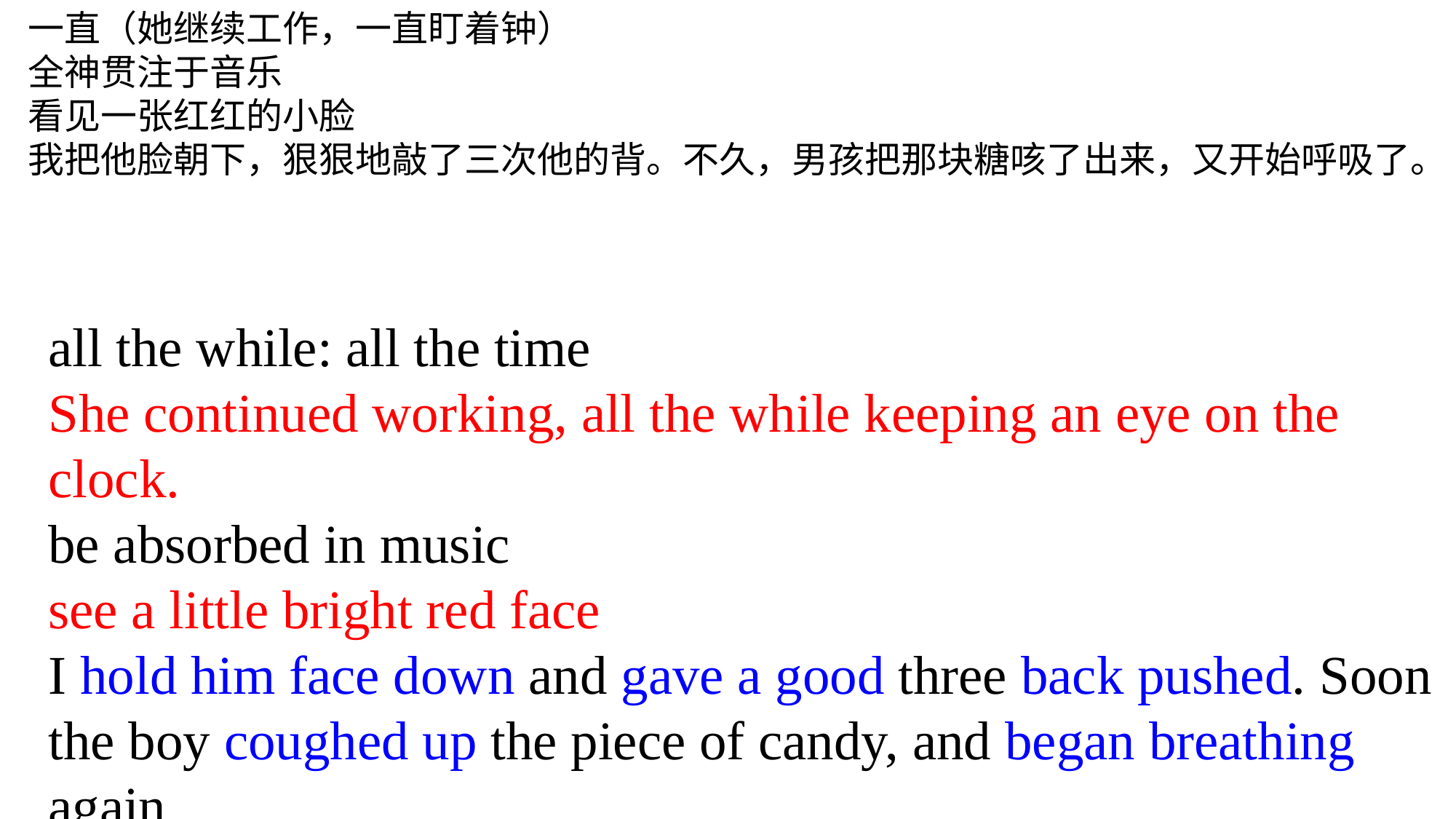

一直（她继续工作，一直盯着钟）
全神贯注于音乐
看见一张红红的小脸
我把他脸朝下，狠狠地敲了三次他的背。不久，男孩把那块糖咳了出来，又开始呼吸了。
all the while: all the time
She continued working, all the while keeping an eye on the clock.
be absorbed in music
see a little bright red face
I hold him face down and gave a good three back pushed. Soon the boy coughed up the piece of candy, and began breathing again.